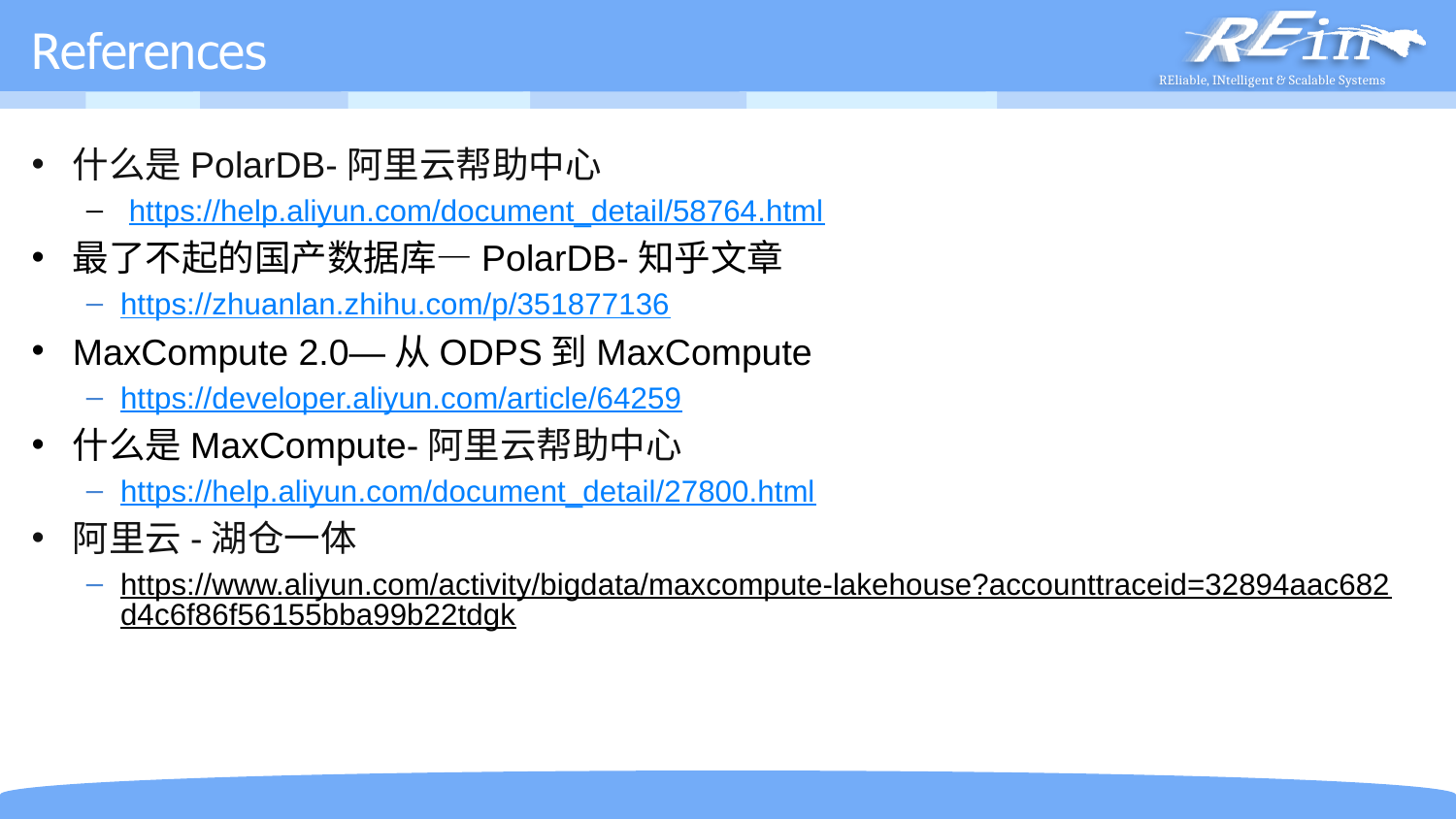

# References
什么是PolarDB-阿里云帮助中心
 https://help.aliyun.com/document_detail/58764.html
最了不起的国产数据库—PolarDB-知乎文章
https://zhuanlan.zhihu.com/p/351877136
MaxCompute 2.0—从ODPS到MaxCompute
https://developer.aliyun.com/article/64259
什么是MaxCompute-阿里云帮助中心
https://help.aliyun.com/document_detail/27800.html
阿里云-湖仓一体
https://www.aliyun.com/activity/bigdata/maxcompute-lakehouse?accounttraceid=32894aac682d4c6f86f56155bba99b22tdgk

22